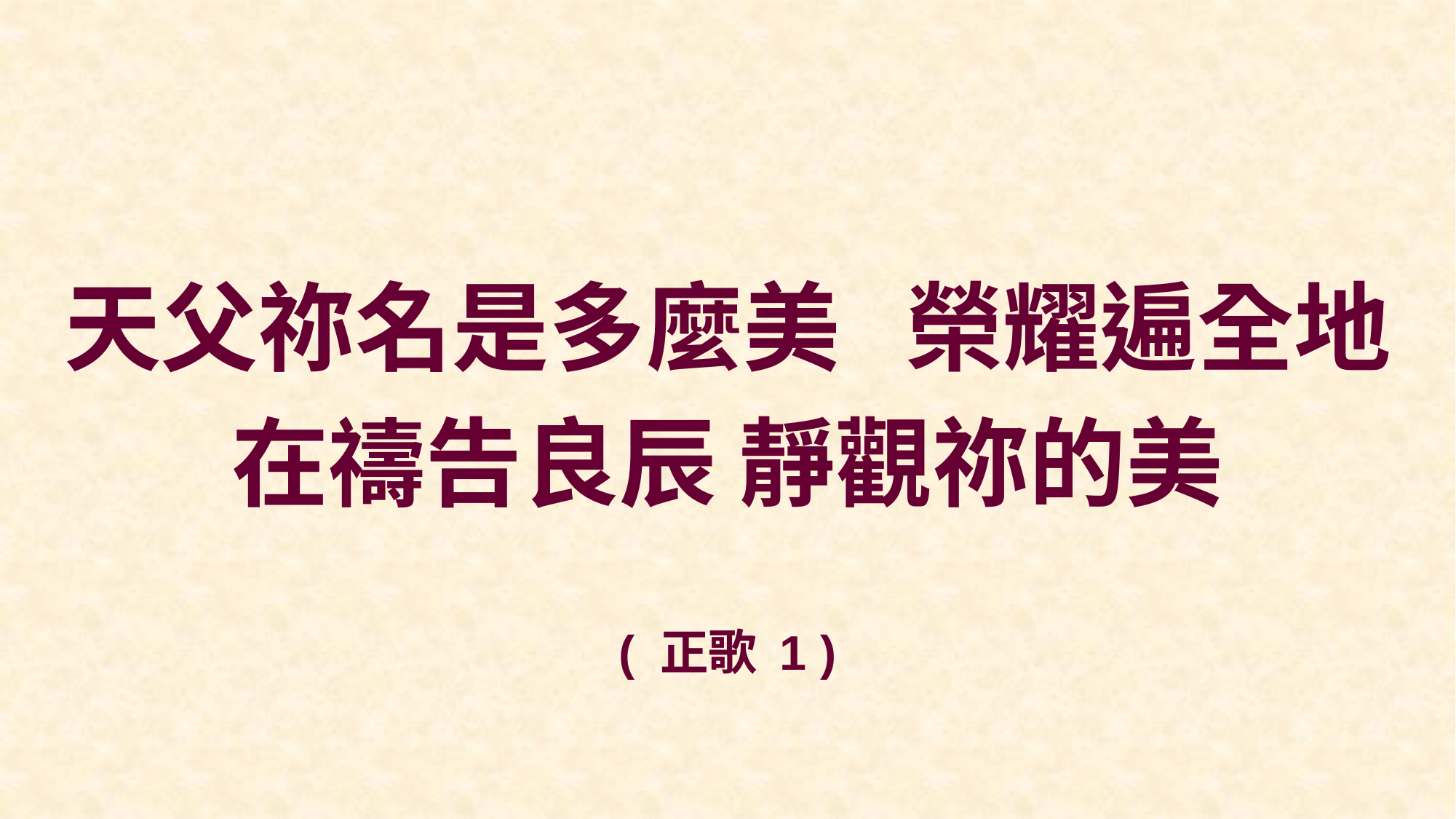

天父祢名是多麼美   榮耀遍全地
在禱告良辰 靜觀祢的美
( 正歌 1 )